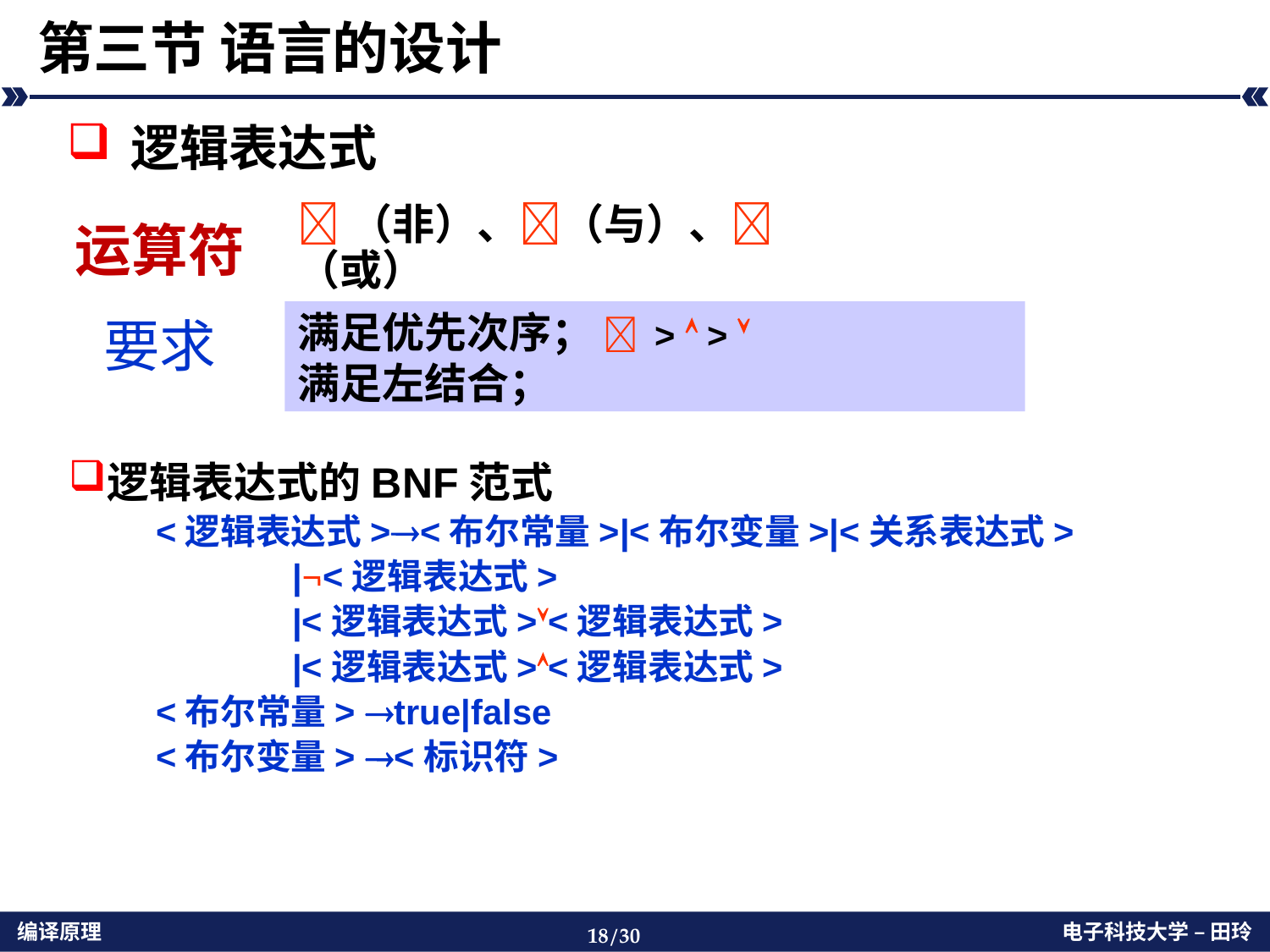

# 第三节 语言的设计
逻辑表达式
运算符
¬（非）、∧（与）、∨（或）
满足优先次序； ¬ > ∧ > ∨
满足左结合；
要求
逻辑表达式的BNF范式
<逻辑表达式>→<布尔常量>|<布尔变量>|<关系表达式>
              |¬<逻辑表达式>
              |<逻辑表达式>∨<逻辑表达式>
              |<逻辑表达式>∧<逻辑表达式>
<布尔常量> →true|false
<布尔变量> →<标识符>